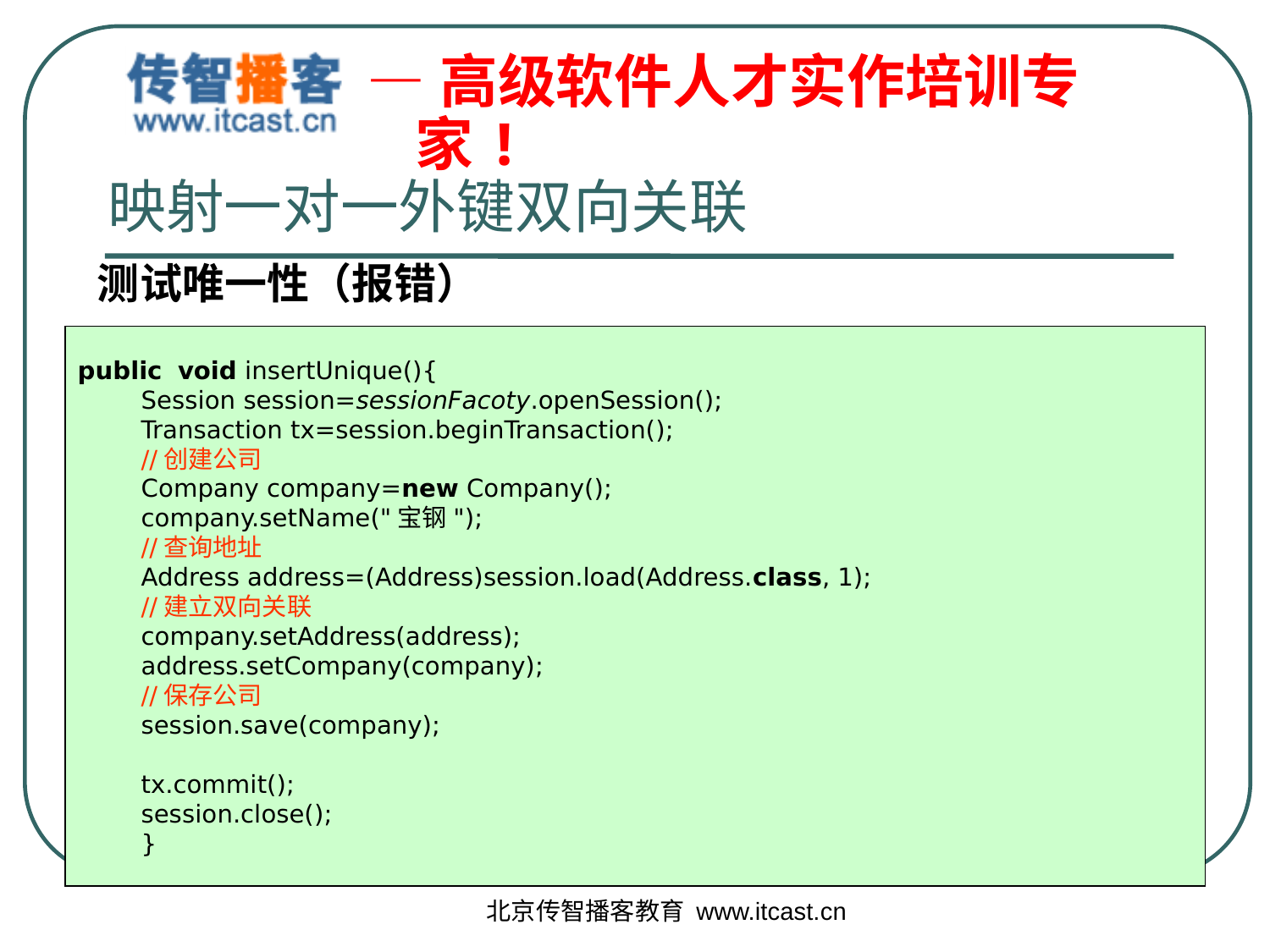

# 映射一对一外键双向关联
测试唯一性（报错）
public  void insertUnique(){
Session session=sessionFacoty.openSession();
Transaction tx=session.beginTransaction();
//创建公司
Company company=new Company();
company.setName("宝钢");
//查询地址
Address address=(Address)session.load(Address.class, 1);
//建立双向关联
company.setAddress(address);
address.setCompany(company);
//保存公司
session.save(company);

tx.commit();
session.close();
}
北京传智播客教育 www.itcast.cn